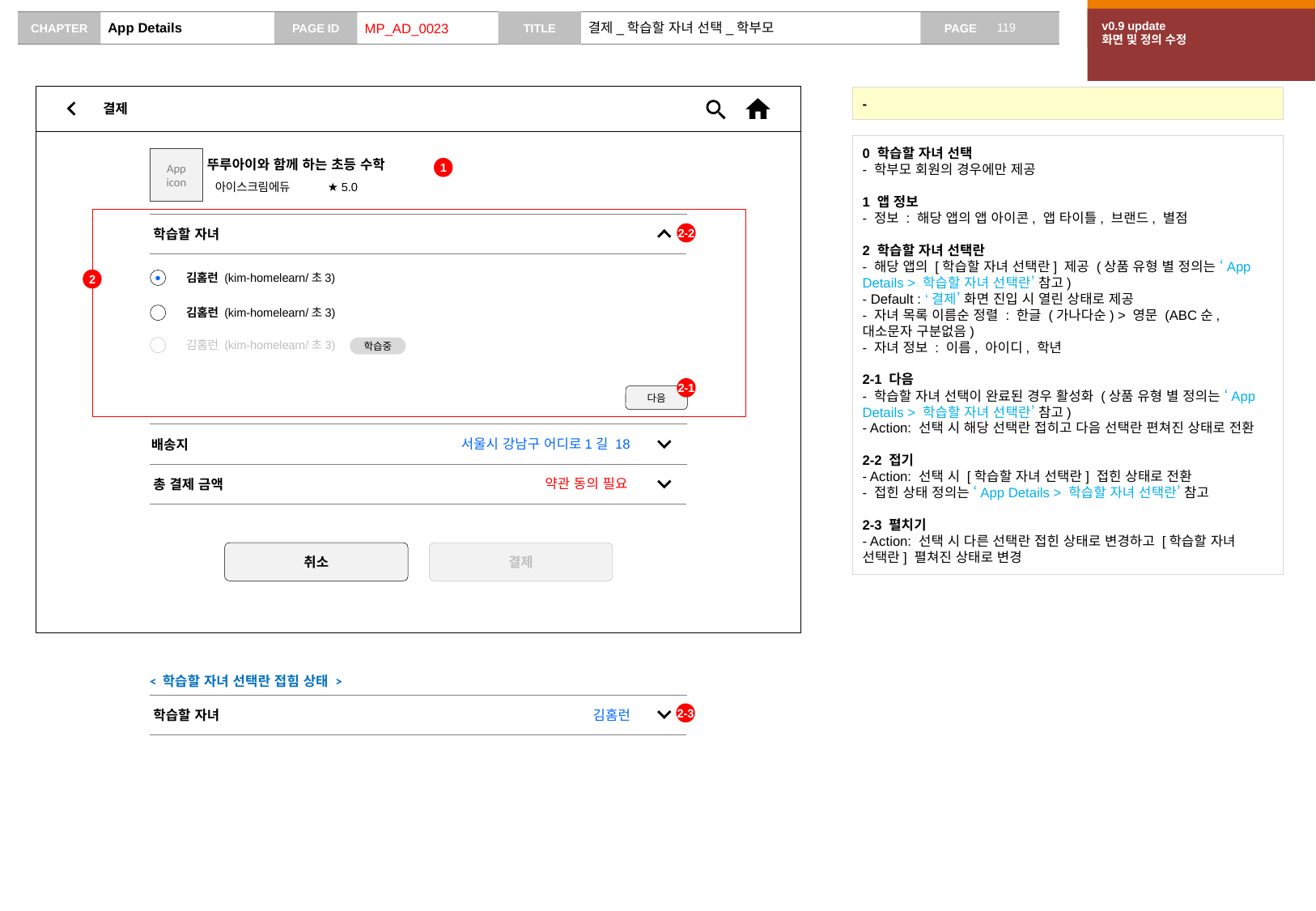

v0.8 update
한 페이지로 화면 수정
v0.9 update
화면 및 정의 수정

# App Details
MP_AD_0023
결제_학습할 자녀 선택_학부모

결제
-

0 학습할 자녀 선택
- 학부모 회원의 경우에만 제공

1 앱 정보
- 정보 : 해당 앱의 앱 아이콘, 앱 타이틀, 브랜드, 별점

2 학습할 자녀 선택란
- 해당 앱의 [학습할 자녀 선택란] 제공 (상품 유형 별 정의는 ‘App Details > 학습할 자녀 선택란’ 참고)
- Default : ‘결제’ 화면 진입 시 열린 상태로 제공
- 자녀 목록 이름순 정렬 : 한글 (가나다순) > 영문 (ABC순, 대소문자 구분없음)
- 자녀 정보 : 이름, 아이디, 학년

2-1 다음
- 학습할 자녀 선택이 완료된 경우 활성화 (상품 유형 별 정의는 ‘App Details > 학습할 자녀 선택란’ 참고)
- Action: 선택 시 해당 선택란 접히고 다음 선택란 편쳐진 상태로 전환

2-2 접기
- Action: 선택 시 [학습할 자녀 선택란] 접힌 상태로 전환
- 접힌 상태 정의는 ‘App Details > 학습할 자녀 선택란’ 참고

2-3 펼치기
- Action: 선택 시 다른 선택란 접힌 상태로 변경하고 [학습할 자녀 선택란] 펼쳐진 상태로 변경
App
icon
뚜루아이와 함께 하는 초등 수학
1
아이스크림에듀
★ 5.0

2-2
학습할 자녀

2
●
김홈런 (kim-homelearn/초3)

김홈런 (kim-homelearn/초3)
학습중

김홈런 (kim-homelearn/초3)
2-1
다음
서울시 강남구 어디로1길 18
배송지

약관 동의 필요
총 결제 금액

취소
결제
< 학습할 자녀 선택란 접힘 상태 >
2-3
김홈런
학습할 자녀